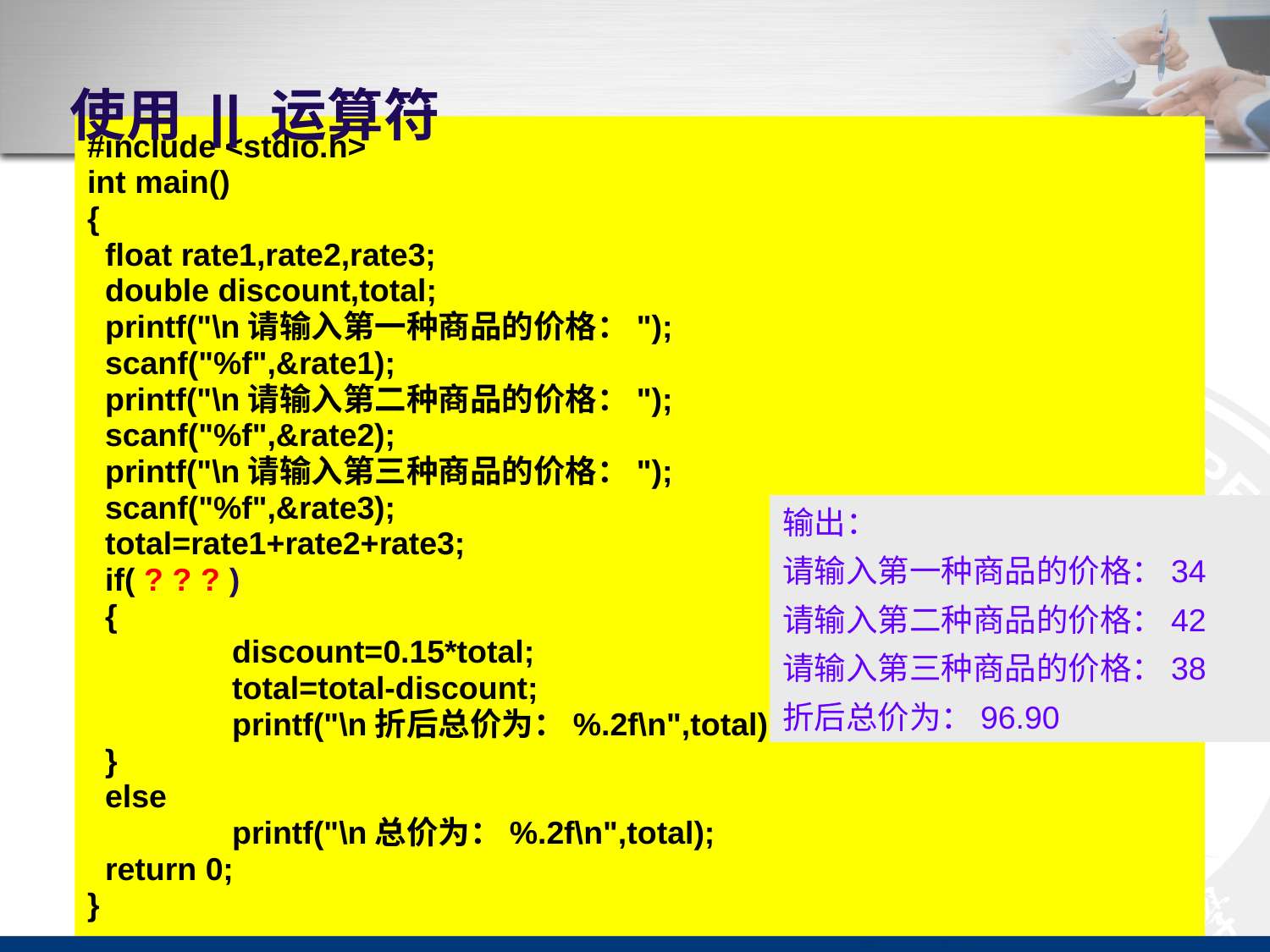

# 使用 || 运算符
#include <stdio.h>
int main()
{
  float rate1,rate2,rate3;
  double discount,total;
  printf("\n请输入第一种商品的价格：");
  scanf("%f",&rate1);
  printf("\n请输入第二种商品的价格：");
  scanf("%f",&rate2);
  printf("\n请输入第三种商品的价格：");
  scanf("%f",&rate3);
  total=rate1+rate2+rate3;
  if( ? ? ? )
  {
	  discount=0.15*total;
	  total=total-discount;
	  printf("\n折后总价为：%.2f\n",total);
  }
  else
	  printf("\n总价为：%.2f\n",total);
  return 0;
}
问题描述：
接受用户输入的三种商品的价格。如果购买的三种商品中至少有一种商品的价格大于 50 或者三种商品的总额大于 100，则折扣率为15％，否则折扣率为０，计算并显示用户应付的钱数。

输出：
请输入第一种商品的价格：34
请输入第二种商品的价格：42
请输入第三种商品的价格：38
折后总价为：96.90
10